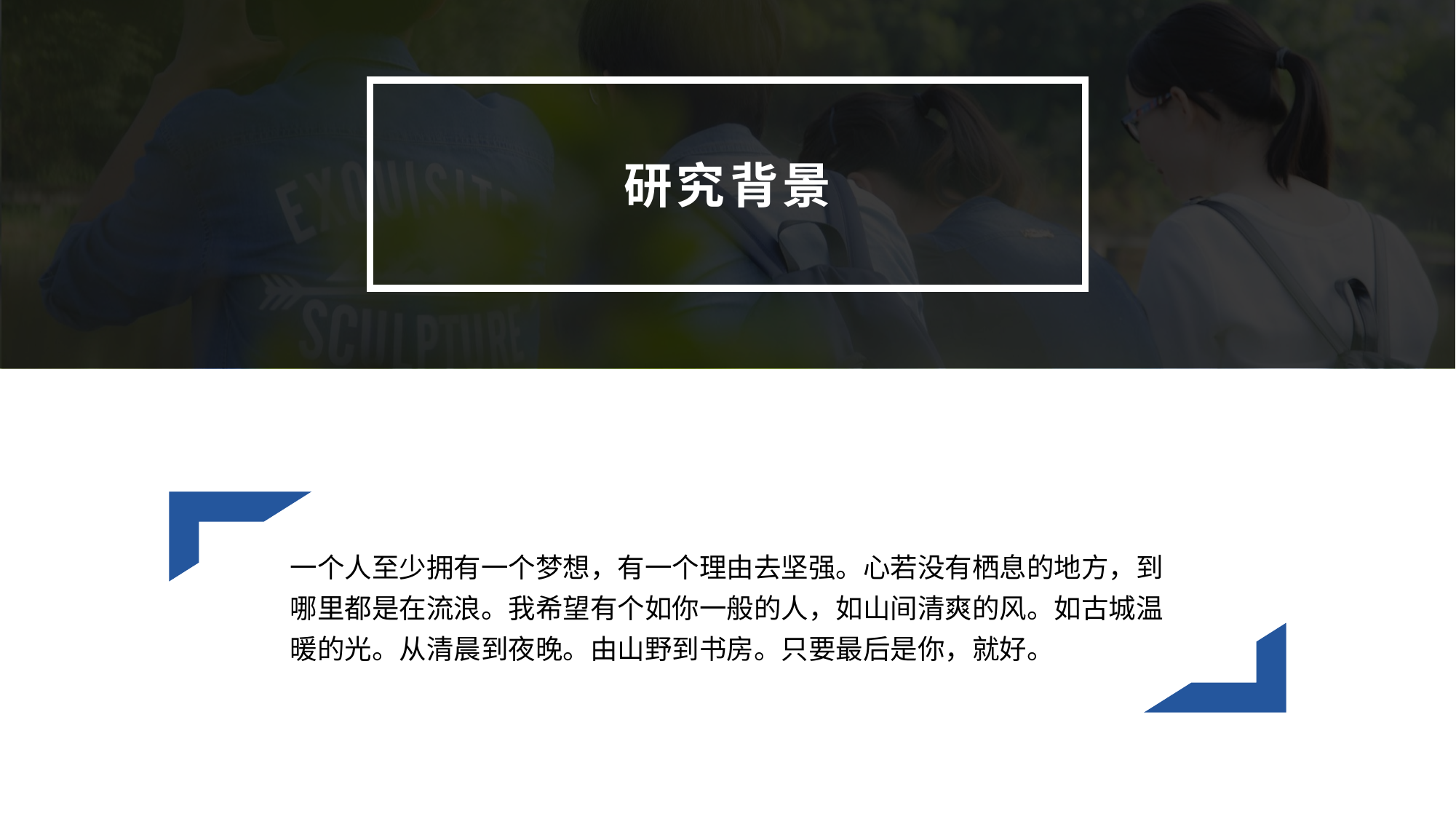

研究背景

一个人至少拥有一个梦想，有一个理由去坚强。心若没有栖息的地方，到哪里都是在流浪。我希望有个如你一般的人，如山间清爽的风。如古城温暖的光。从清晨到夜晚。由山野到书房。只要最后是你，就好。